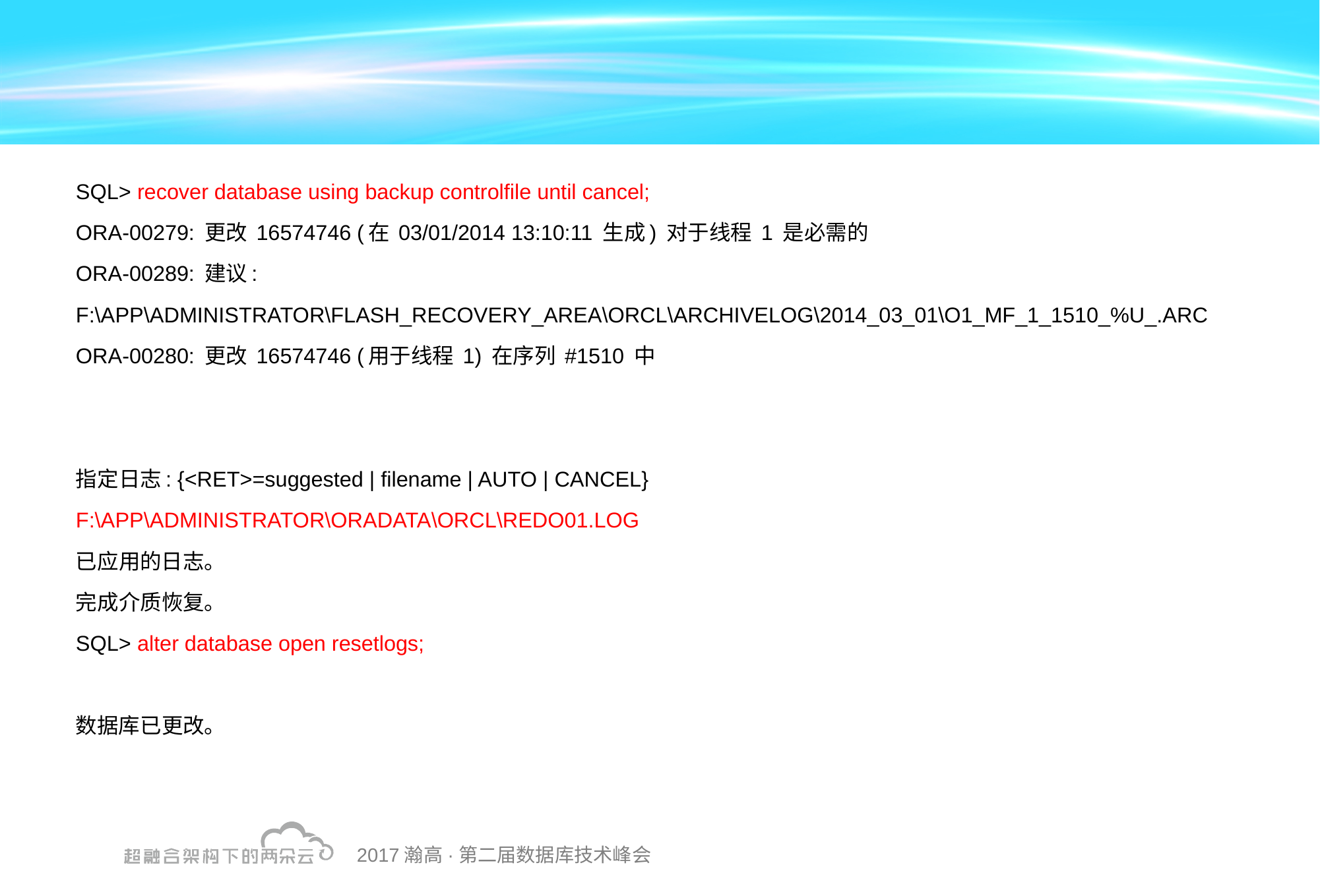

#
SQL> recover database using backup controlfile until cancel;
ORA-00279: 更改 16574746 (在 03/01/2014 13:10:11 生成) 对于线程 1 是必需的
ORA-00289: 建议:
F:\APP\ADMINISTRATOR\FLASH_RECOVERY_AREA\ORCL\ARCHIVELOG\2014_03_01\O1_MF_1_1510_%U_.ARC
ORA-00280: 更改 16574746 (用于线程 1) 在序列 #1510 中

指定日志: {<RET>=suggested | filename | AUTO | CANCEL}
F:\APP\ADMINISTRATOR\ORADATA\ORCL\REDO01.LOG
已应用的日志。
完成介质恢复。
SQL> alter database open resetlogs;

数据库已更改。